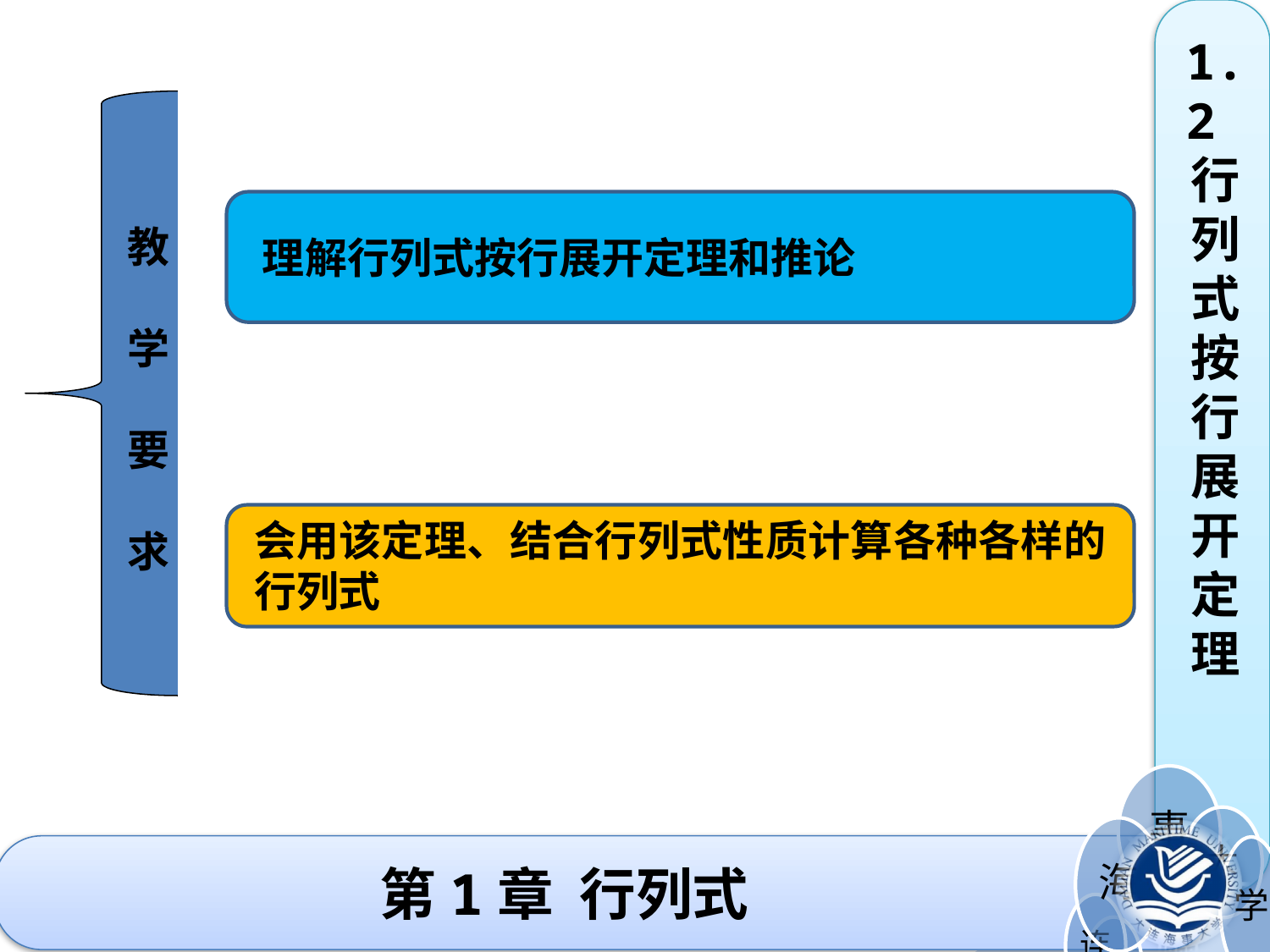

1.2  行列式按行展开定理

教

学

要

求
理解行列式按行展开定理和推论

会用该定理、结合行列式性质计算各种各样的行列式
# 第1章  行列式